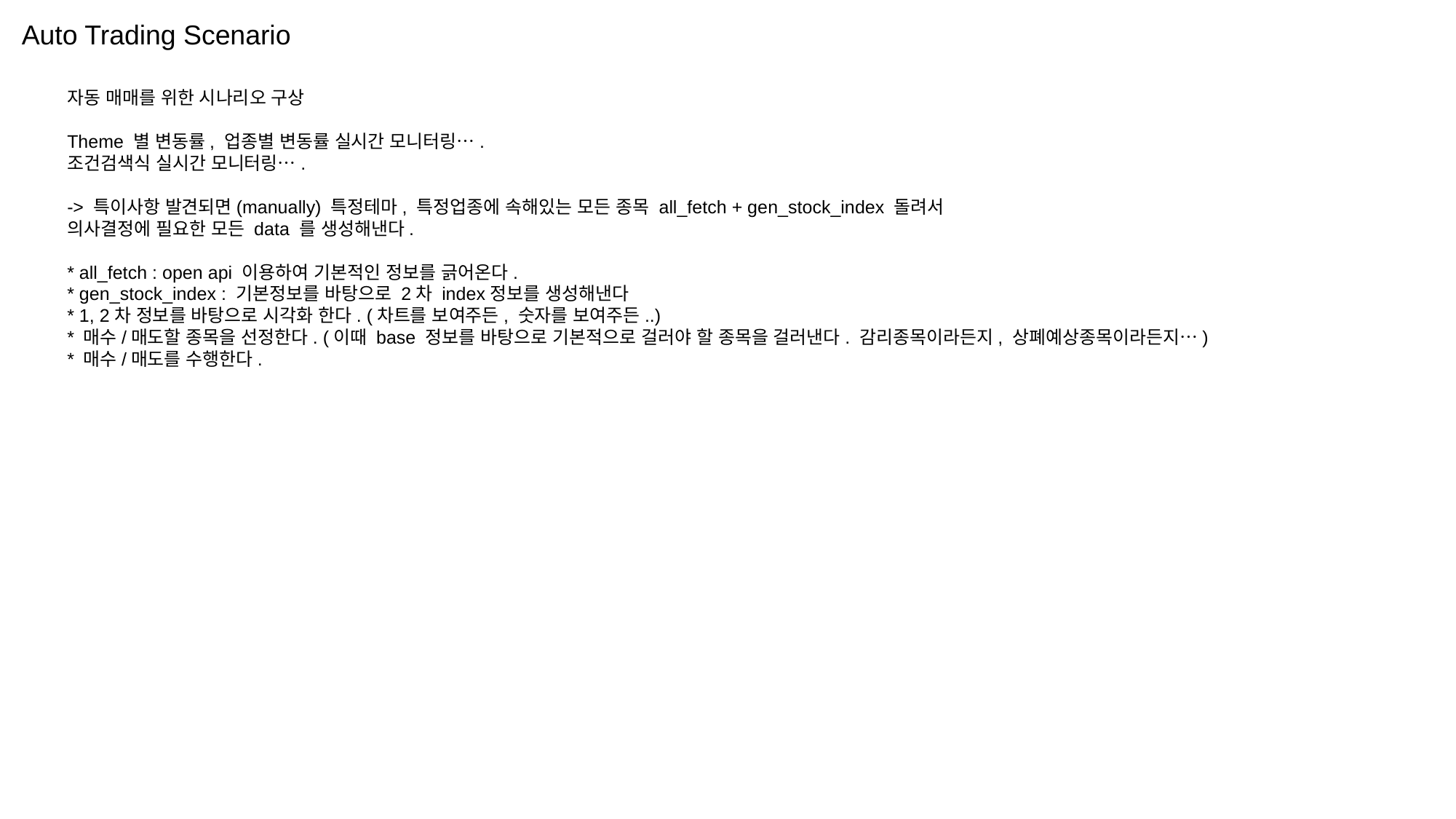

Auto Trading Scenario
자동 매매를 위한 시나리오 구상

Theme 별 변동률, 업종별 변동률 실시간 모니터링….
조건검색식 실시간 모니터링….

-> 특이사항 발견되면(manually) 특정테마, 특정업종에 속해있는 모든 종목 all_fetch + gen_stock_index 돌려서
의사결정에 필요한 모든 data 를 생성해낸다.

* all_fetch : open api 이용하여 기본적인 정보를 긁어온다.
* gen_stock_index : 기본정보를 바탕으로 2차 index정보를 생성해낸다
* 1, 2차 정보를 바탕으로 시각화 한다. (차트를 보여주든, 숫자를 보여주든..)
* 매수/매도할 종목을 선정한다. (이때 base 정보를 바탕으로 기본적으로 걸러야 할 종목을 걸러낸다. 감리종목이라든지, 상폐예상종목이라든지…)
* 매수/매도를 수행한다.